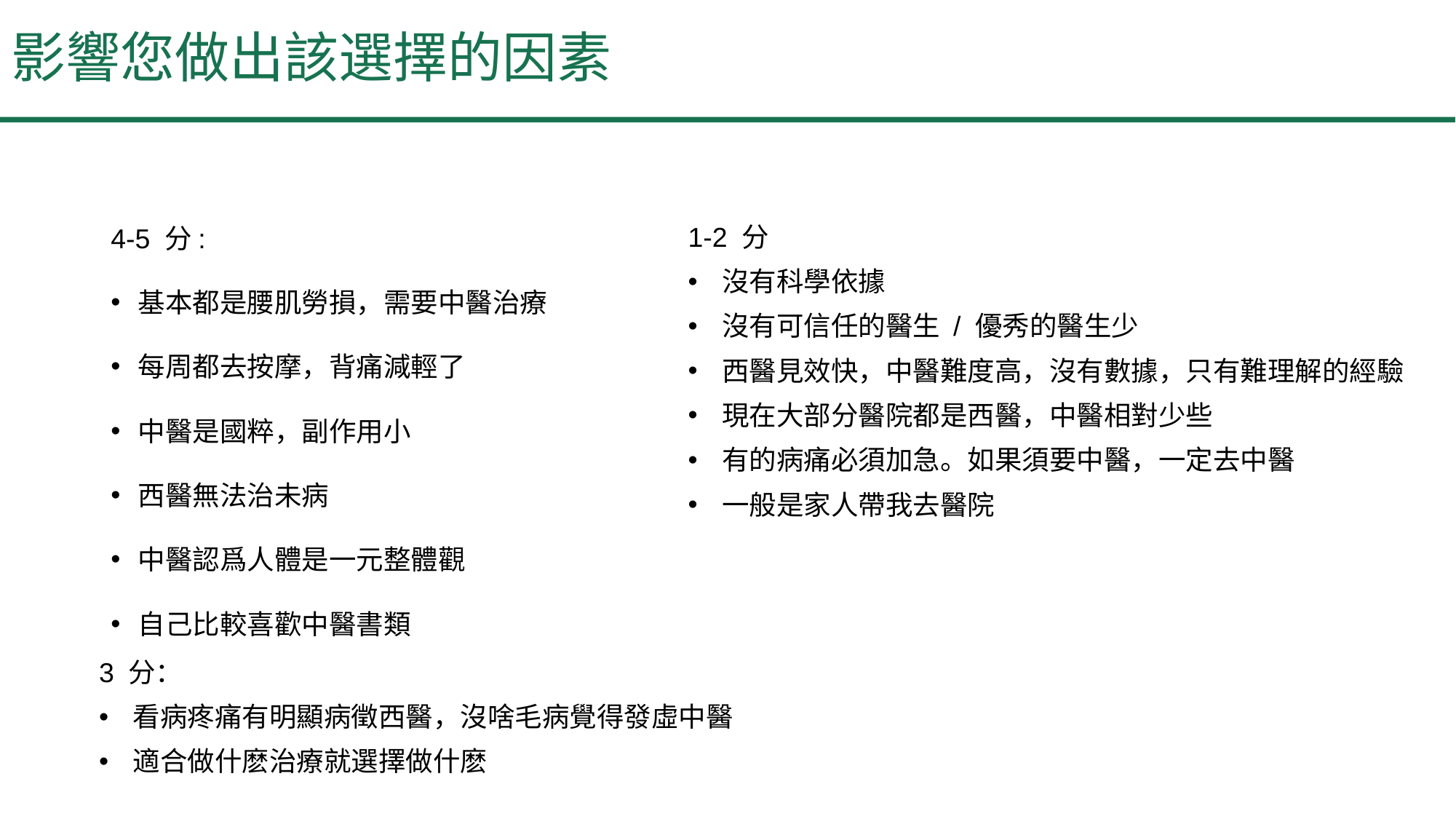

# 影響您做出該選擇的因素
4-5 分:
基本都是腰肌勞損，需要中醫治療
每周都去按摩，背痛減輕了
中醫是國粹，副作用小
西醫無法治未病
中醫認爲人體是一元整體觀
自己比較喜歡中醫書類
1-2 分
沒有科學依據
沒有可信任的醫生 / 優秀的醫生少
西醫見效快，中醫難度高，沒有數據，只有難理解的經驗
現在大部分醫院都是西醫，中醫相對少些
有的病痛必須加急。如果須要中醫，一定去中醫
一般是家人帶我去醫院
3 分：
看病疼痛有明顯病徵西醫，沒啥毛病覺得發虛中醫
適合做什麽治療就選擇做什麽